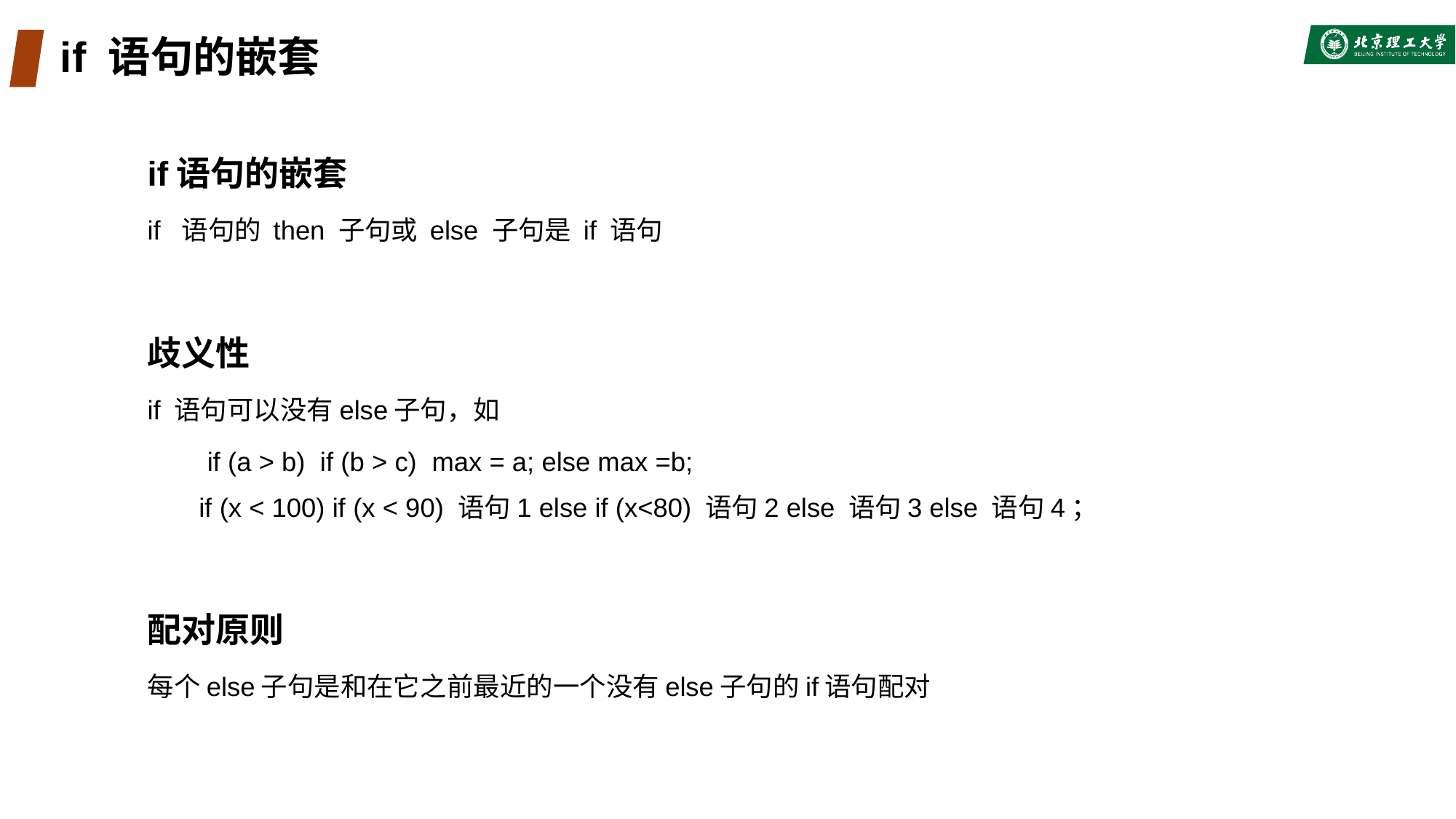

# if 语句的嵌套
if语句的嵌套
if  语句的 then 子句或 else 子句是 if 语句

歧义性
if 语句可以没有else子句，如
        if (a > b)  if (b > c)  max = a; else max =b;
if (x < 100) if (x < 90) 语句1 else if (x<80) 语句2 else 语句3 else 语句4；

配对原则
每个else子句是和在它之前最近的一个没有else子句的if语句配对